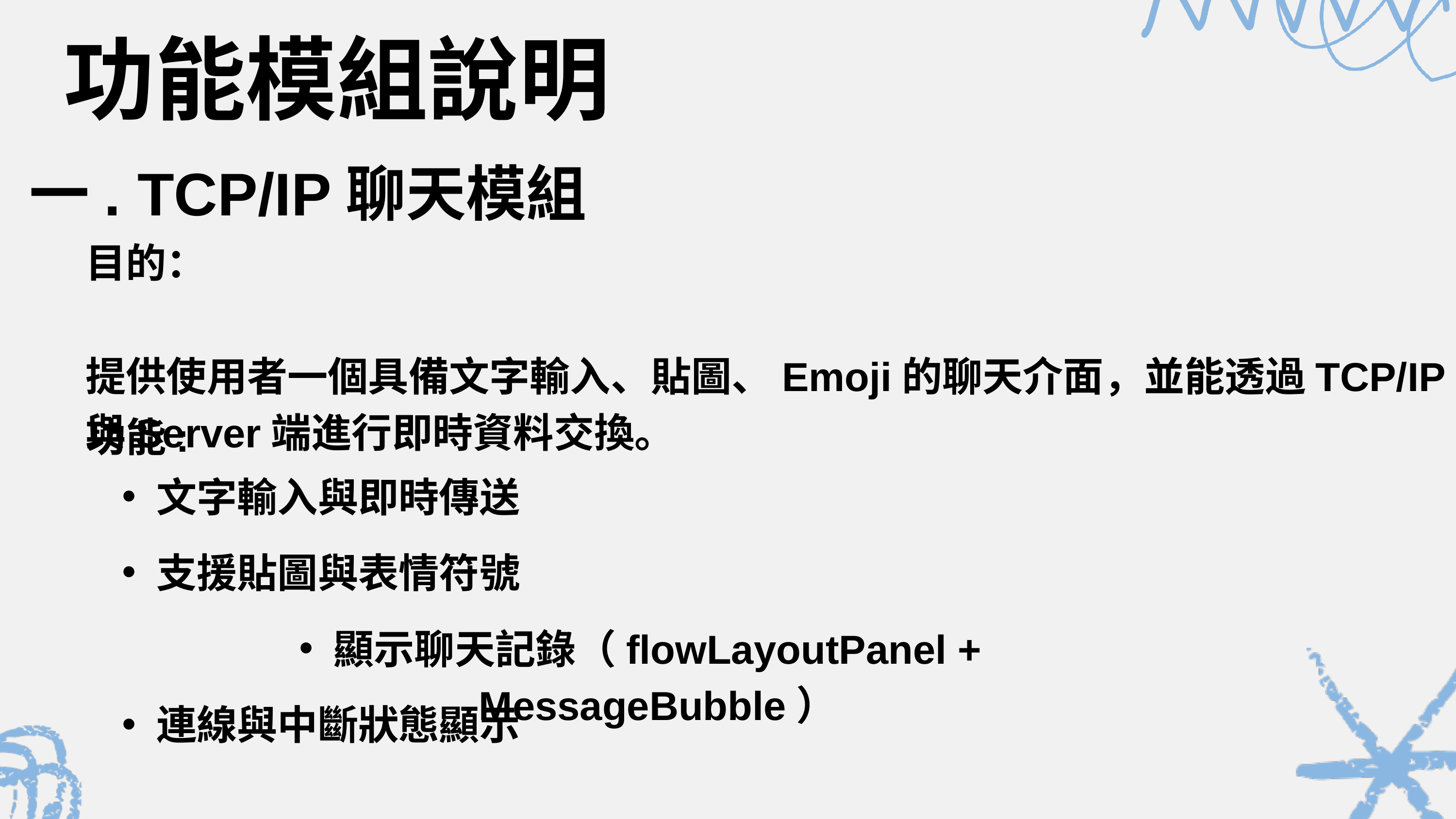

功能模組說明
一. TCP/IP聊天模組
目的：
 提供使用者一個具備文字輸入、貼圖、Emoji的聊天介面，並能透過TCP/IP與Server端進行即時資料交換。
功能:
文字輸入與即時傳送
支援貼圖與表情符號
顯示聊天記錄（flowLayoutPanel + MessageBubble）
連線與中斷狀態顯示